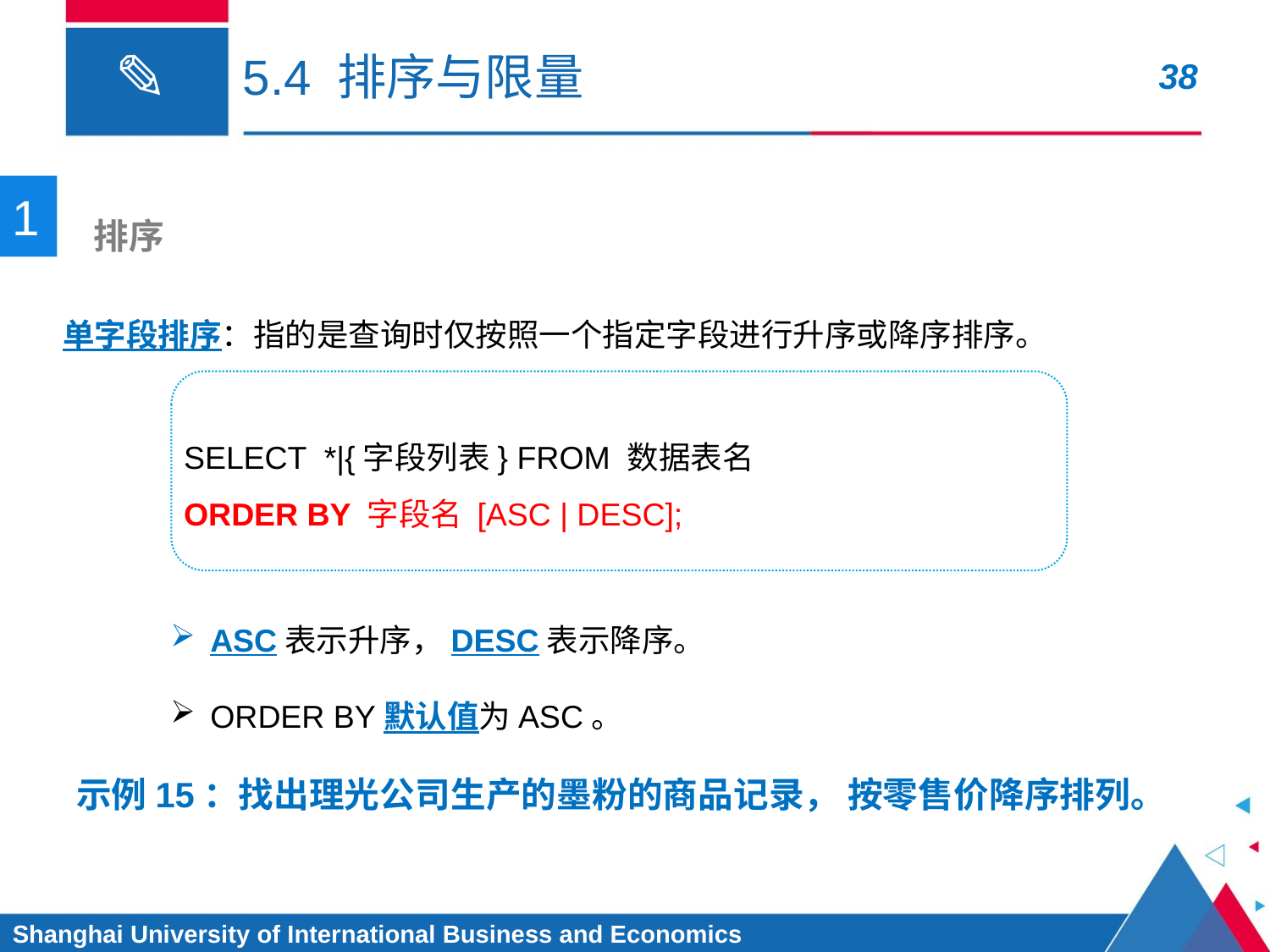

# 5.4 排序与限量

1
  排序
单字段排序：指的是查询时仅按照一个指定字段进行升序或降序排序。

SELECT  *|{字段列表} FROM 数据表名
ORDER BY 字段名 [ASC | DESC];
ASC表示升序，DESC表示降序。
ORDER BY默认值为ASC。
示例15：找出理光公司生产的墨粉的商品记录， 按零售价降序排列。